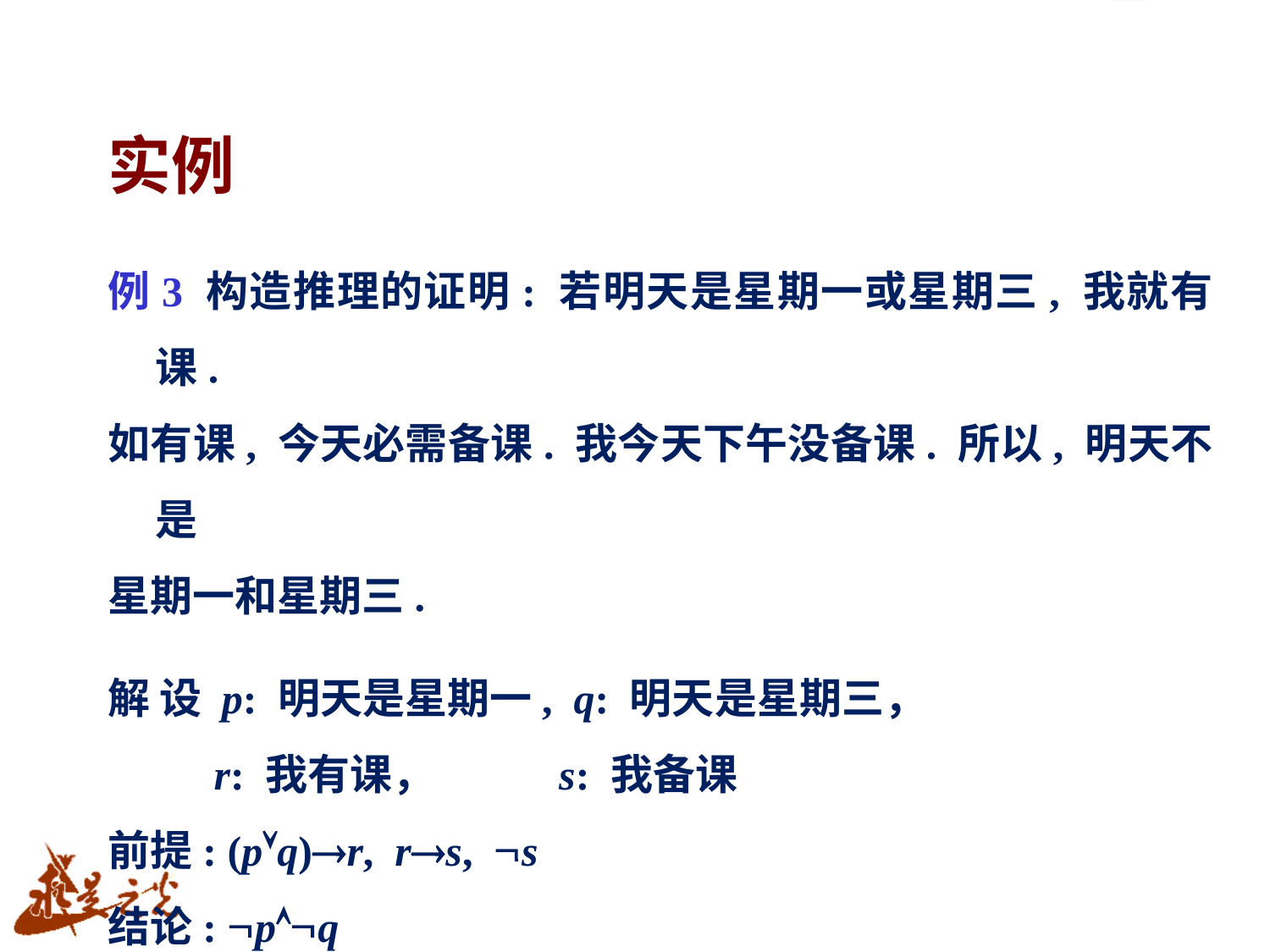

# 实例
例3 构造推理的证明: 若明天是星期一或星期三, 我就有课.
如有课, 今天必需备课. 我今天下午没备课. 所以, 明天不是
星期一和星期三.
解 设 p: 明天是星期一,  q: 明天是星期三，
          r: 我有课，            s: 我备课
前提: (p∨q)→r,  r→s,  ¬s
结论: ¬p∧¬q
11